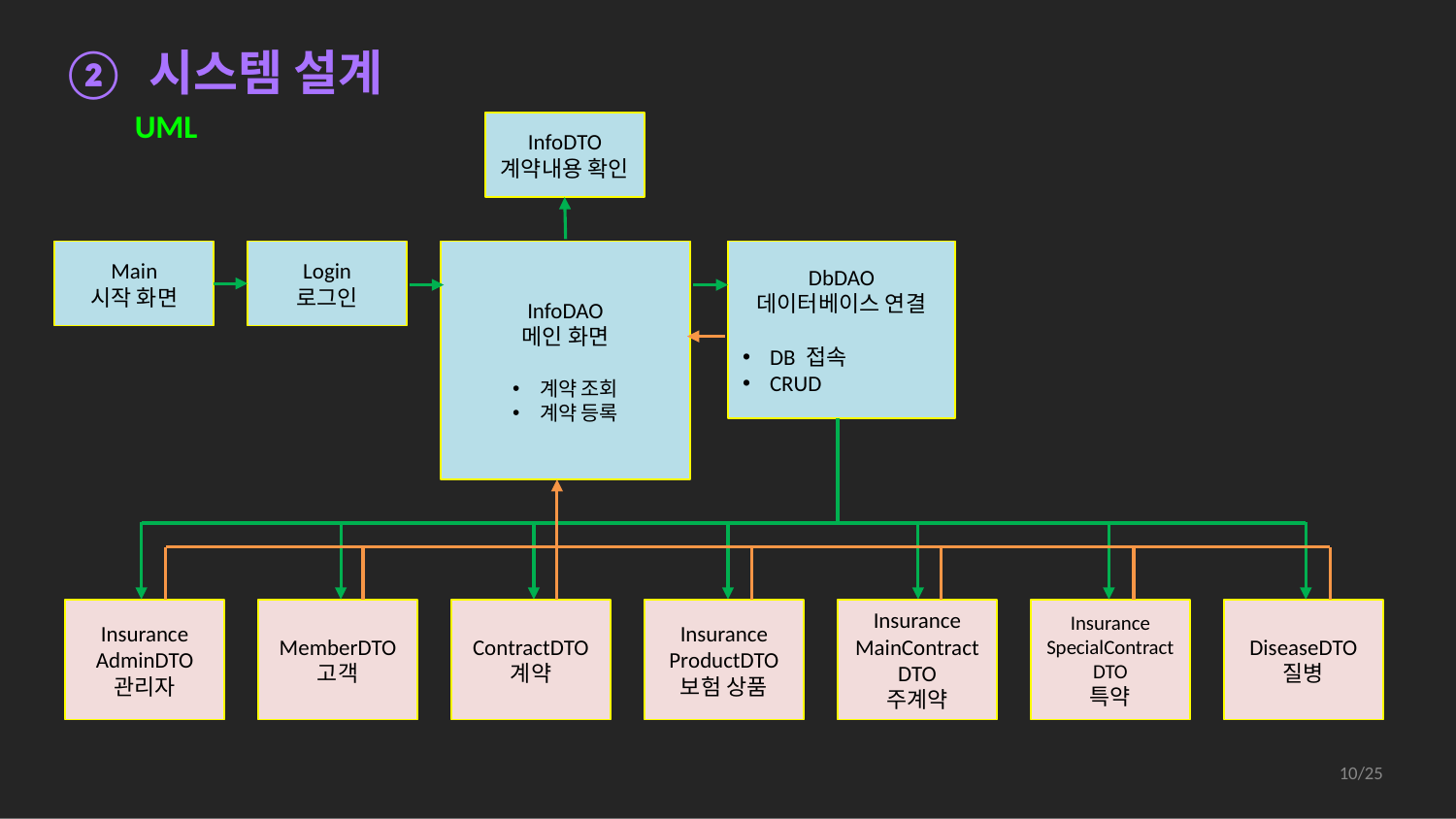

② 시스템 설계
UML
InfoDTO
계약내용 확인
DbDAO
데이터베이스 연결

DB 접속
CRUD
Main
시작 화면
Login
로그인
InfoDAO
메인 화면

계약 조회
계약 등록
Insurance
ProductDTO
보험 상품
Insurance
MainContractDTO
주계약
Insurance
SpecialContract
DTO
특약
Insurance
AdminDTO
관리자
MemberDTO
고객
ContractDTO
계약
DiseaseDTO
질병
10/25